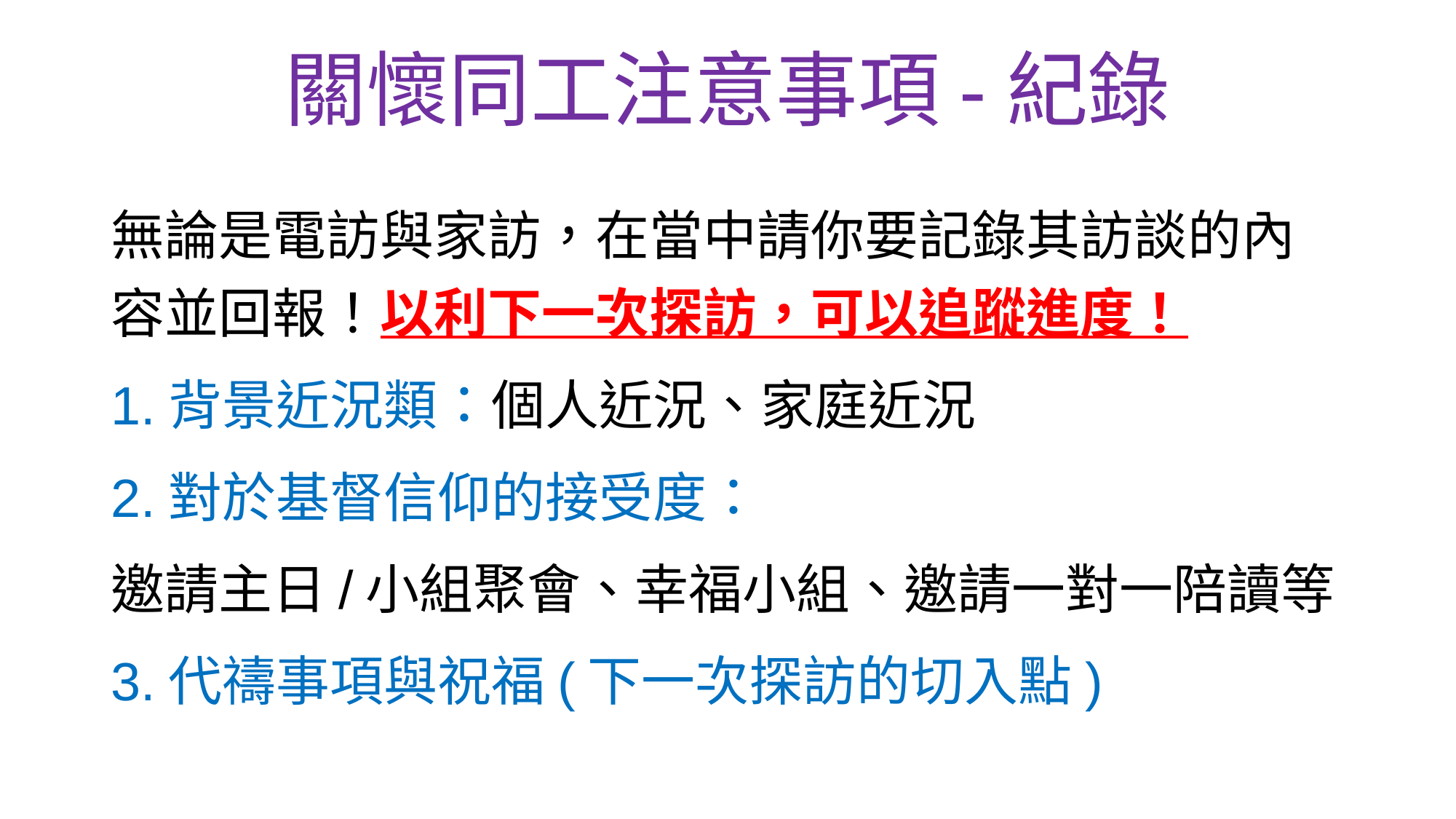

# 關懷同工注意事項-紀錄
無論是電訪與家訪，在當中請你要記錄其訪談的內容並回報！以利下一次探訪，可以追蹤進度！
1.背景近況類：個人近況、家庭近況
2.對於基督信仰的接受度：
邀請主日/小組聚會、幸福小組、邀請一對一陪讀等
3.代禱事項與祝福(下一次探訪的切入點)